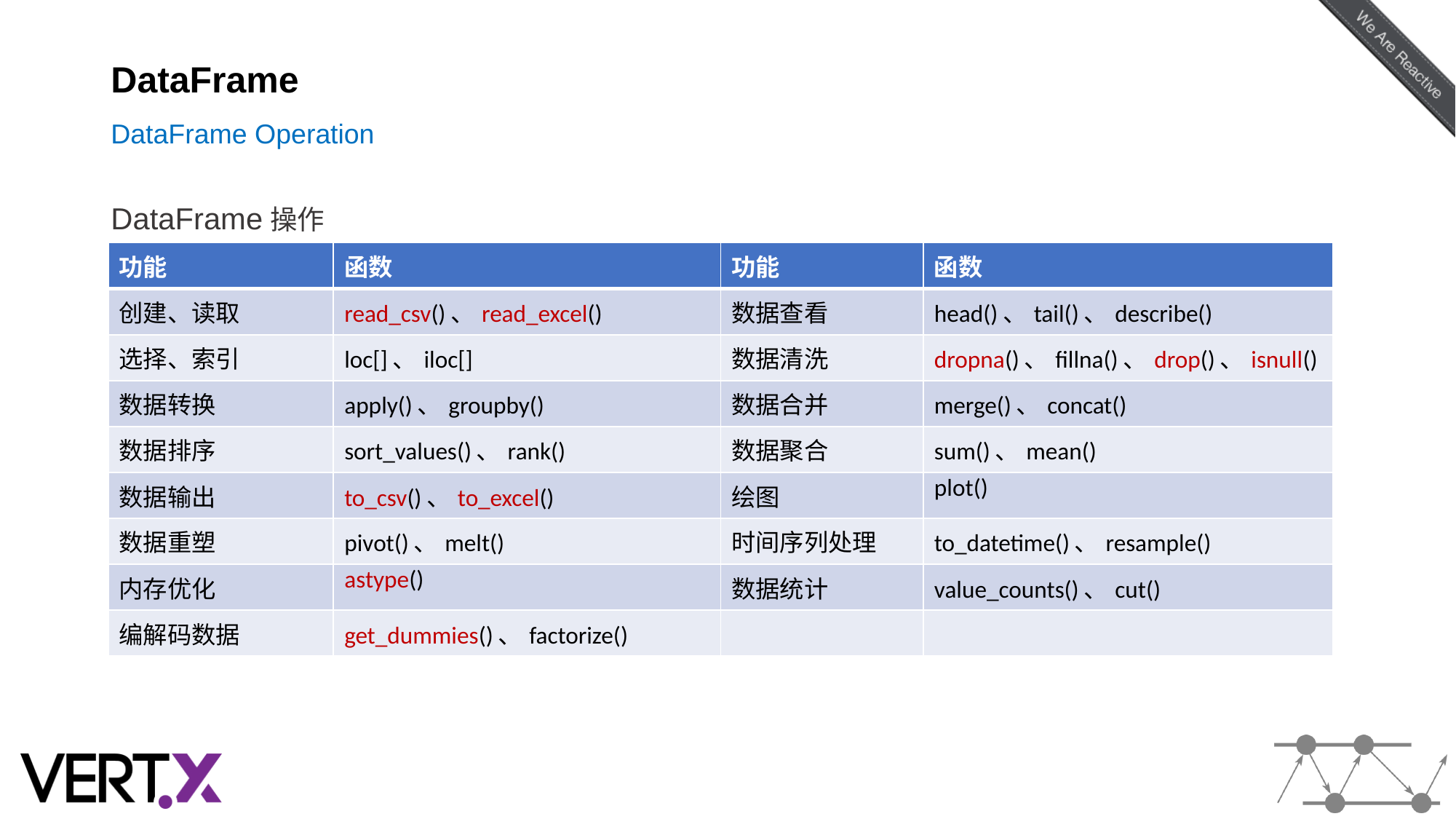

# DataFrame DataFrame Operation
DataFrame操作
| 功能 | 函数 | 功能 | 函数 |
| --- | --- | --- | --- |
| 创建、读取 | read\_csv()、read\_excel() | 数据查看 | head()、tail()、describe() |
| 选择、索引 | loc[]、iloc[] | 数据清洗 | dropna()、fillna()、drop()、isnull() |
| 数据转换 | apply()、groupby() | 数据合并 | merge()、concat() |
| 数据排序 | sort\_values()、rank() | 数据聚合 | sum()、mean() |
| 数据输出 | to\_csv()、to\_excel() | 绘图 | plot() |
| 数据重塑 | pivot()、melt() | 时间序列处理 | to\_datetime()、resample() |
| 内存优化 | astype() | 数据统计 | value\_counts()、cut() |
| 编解码数据 | get\_dummies()、factorize() |  |  |